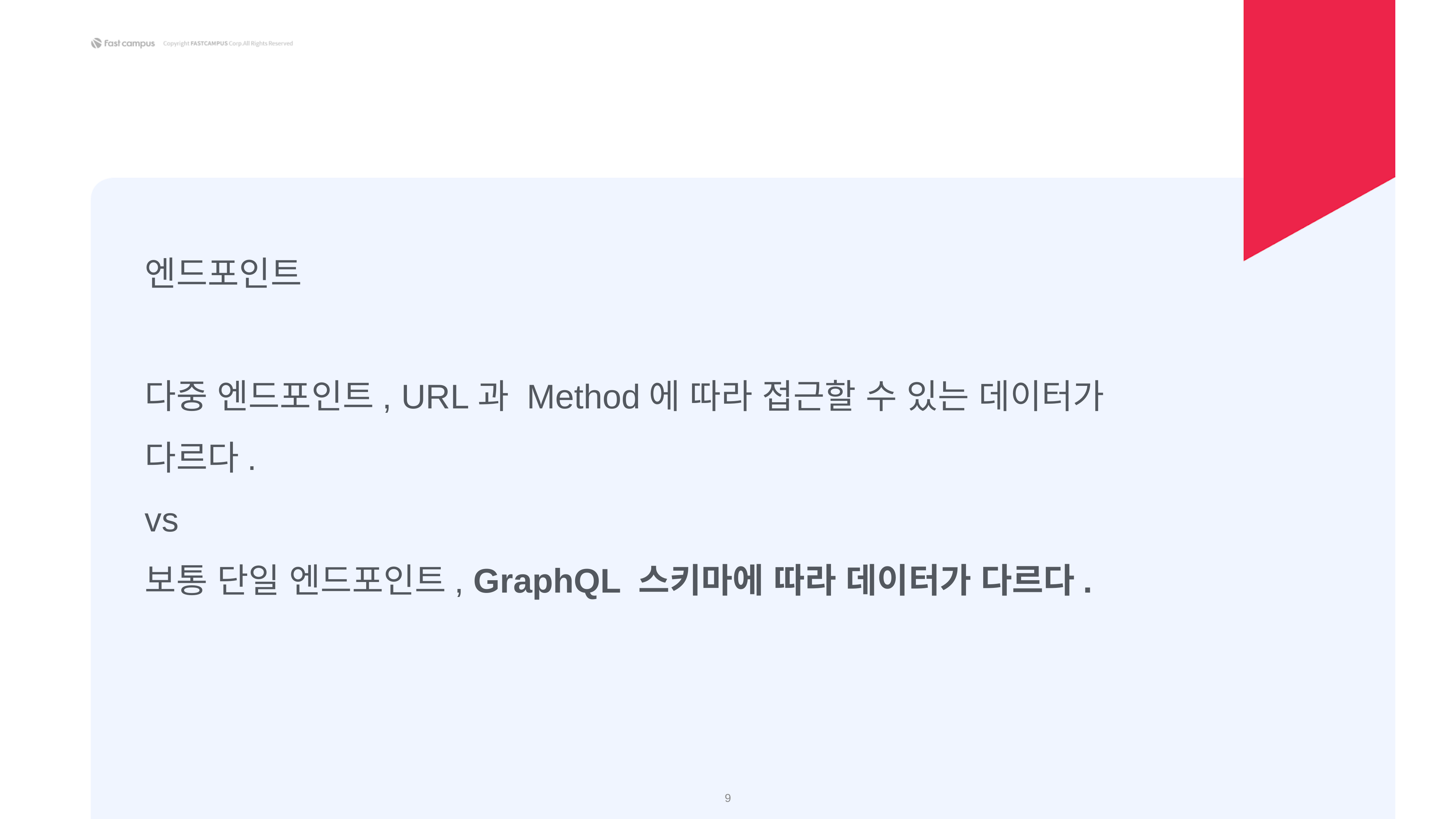

엔드포인트

다중 엔드포인트, URL과 Method에 따라 접근할 수 있는 데이터가 다르다.
vs
보통 단일 엔드포인트, GraphQL 스키마에 따라 데이터가 다르다.
9